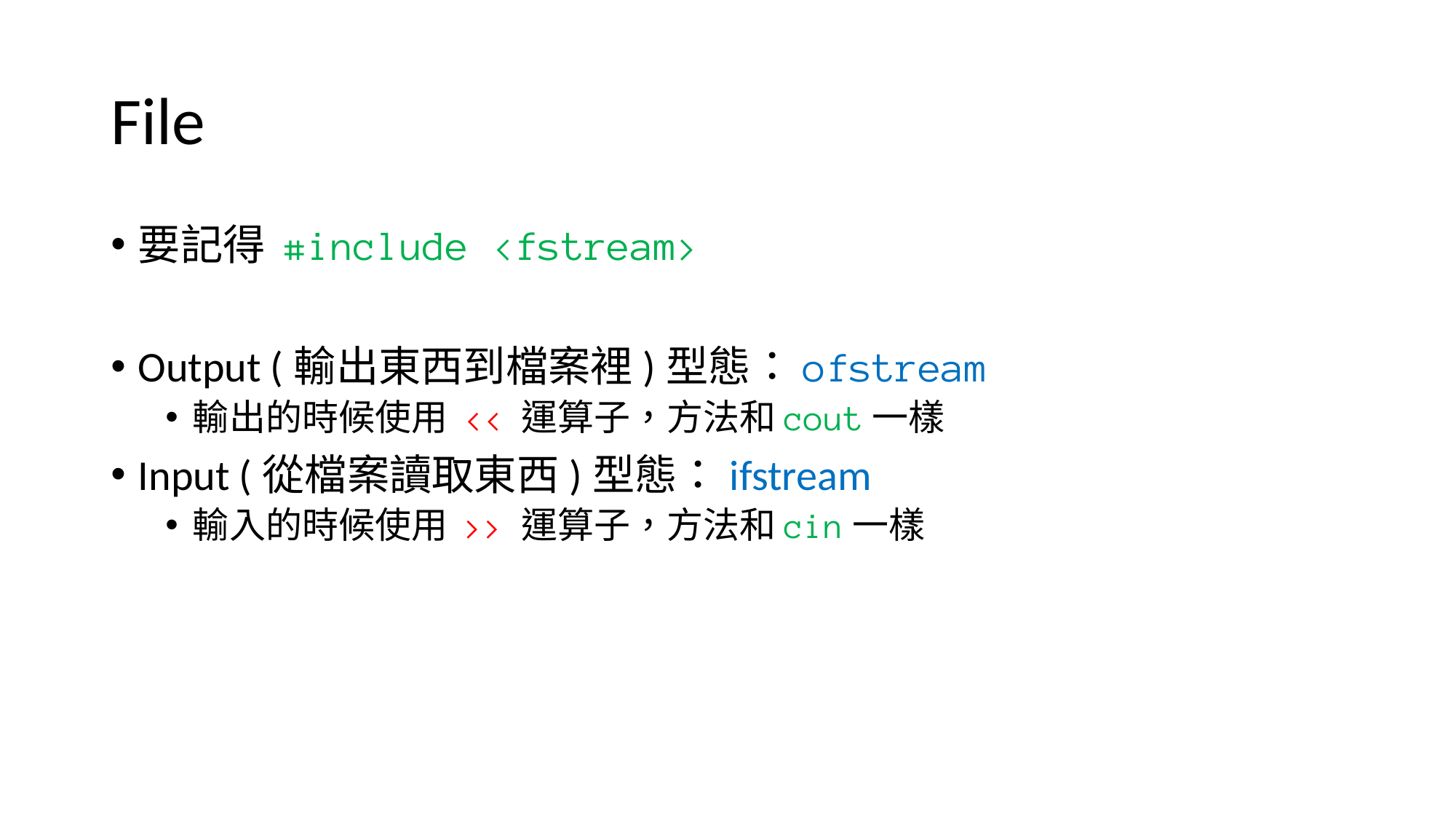

# File
要記得 #include <fstream>

Output (輸出東西到檔案裡)型態：ofstream
輸出的時候使用 << 運算子，方法和cout一樣
Input (從檔案讀取東西)型態：ifstream
輸入的時候使用 >> 運算子，方法和cin一樣